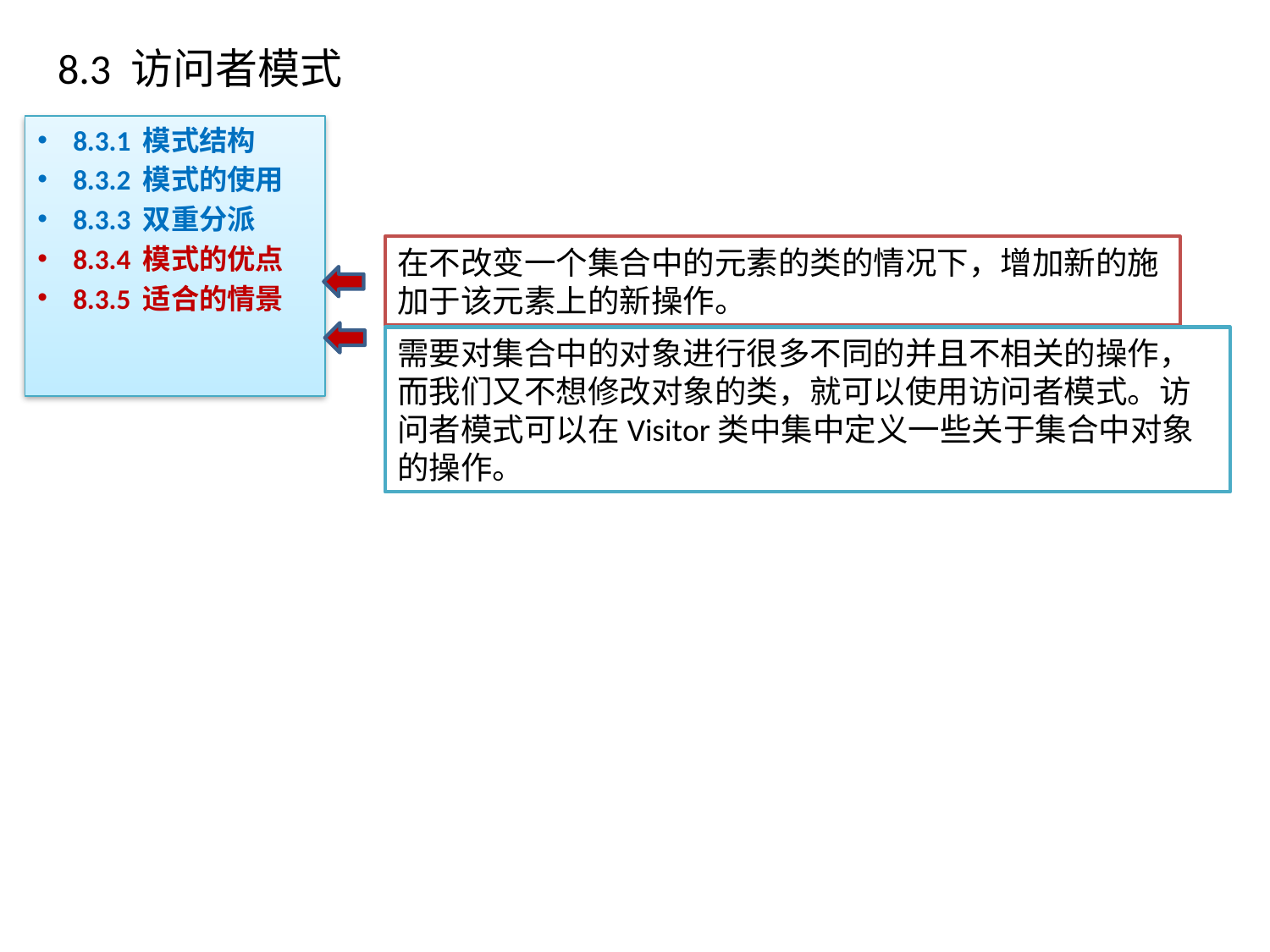

# 8.3 访问者模式
8.3.1 模式结构
8.3.2 模式的使用
8.3.3 双重分派
8.3.4 模式的优点
8.3.5 适合的情景
在不改变一个集合中的元素的类的情况下，增加新的施加于该元素上的新操作。

需要对集合中的对象进行很多不同的并且不相关的操作，而我们又不想修改对象的类，就可以使用访问者模式。访问者模式可以在Visitor类中集中定义一些关于集合中对象的操作。